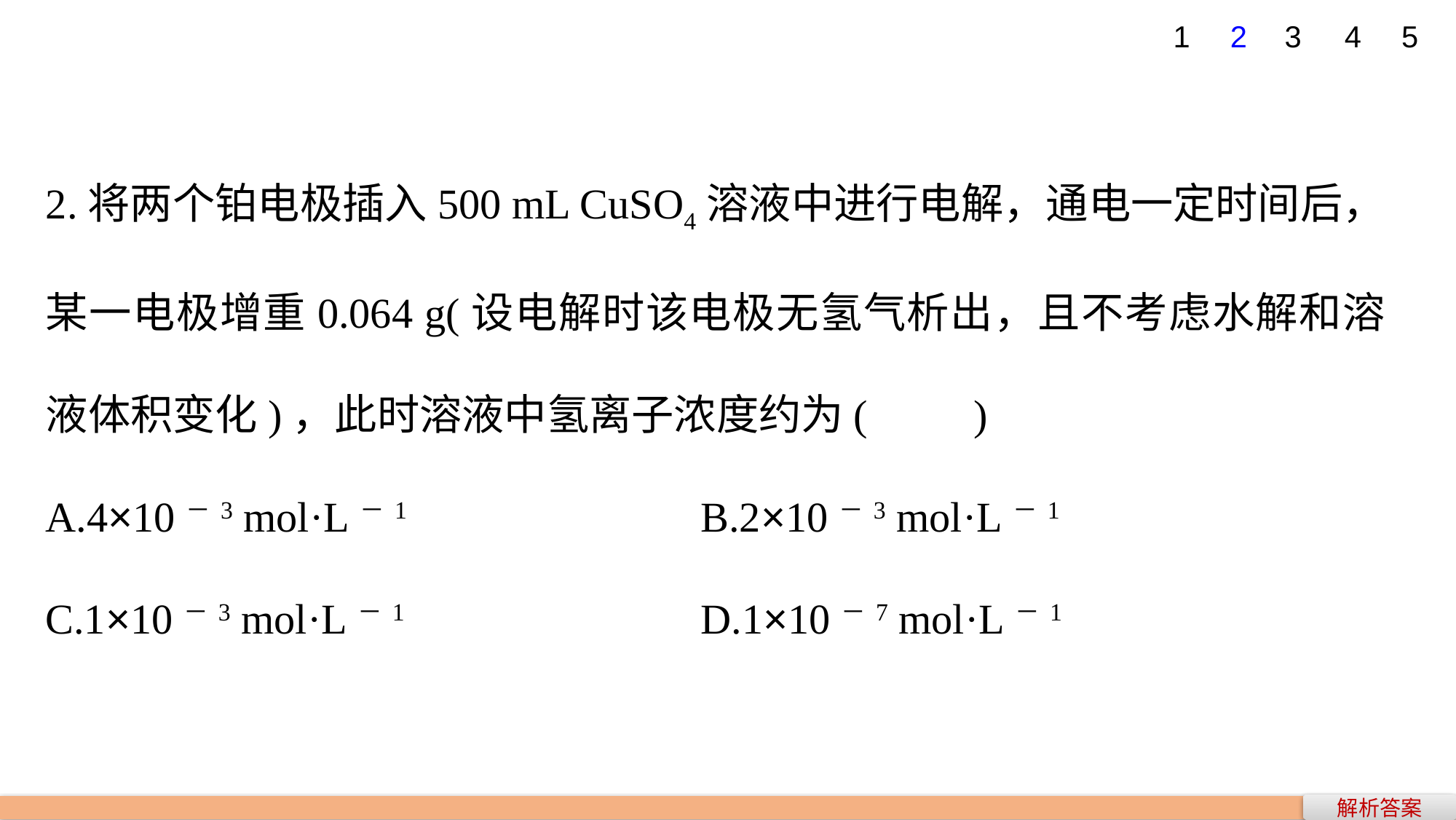

1
2
3
4
5
2.将两个铂电极插入500 mL CuSO4溶液中进行电解，通电一定时间后，某一电极增重0.064 g(设电解时该电极无氢气析出，且不考虑水解和溶液体积变化)，此时溶液中氢离子浓度约为(　　)
A.4×10－3 mol·L－1  			B.2×10－3 mol·L－1
C.1×10－3 mol·L－1  			D.1×10－7 mol·L－1
解析答案